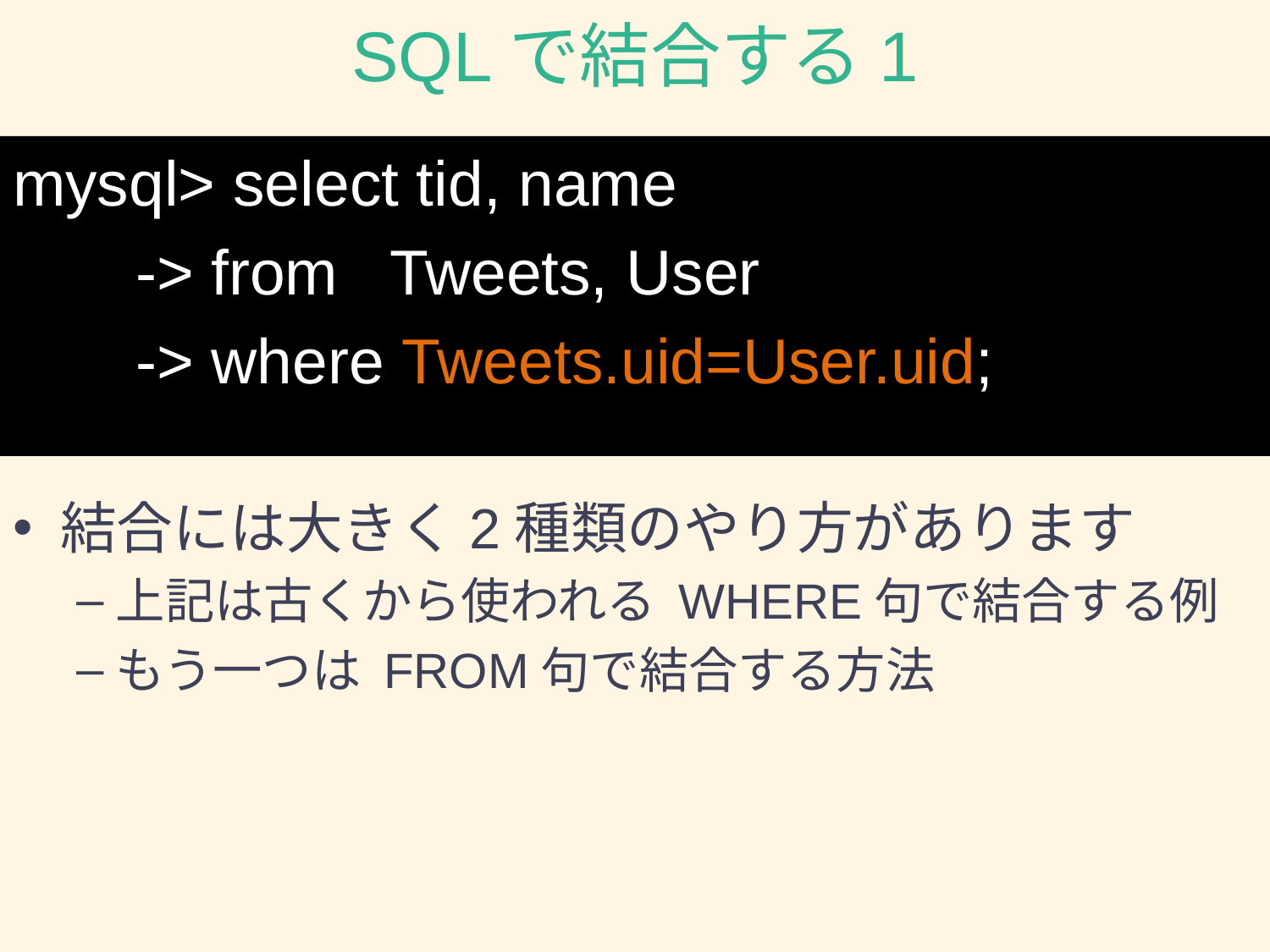

# SQLで結合する1

mysql> select tid, name
       -> from   Tweets, User
       -> where Tweets.uid=User.uid;

結合には大きく2種類のやり方があります
上記は古くから使われる WHERE句で結合する例
もう一つは FROM句で結合する方法